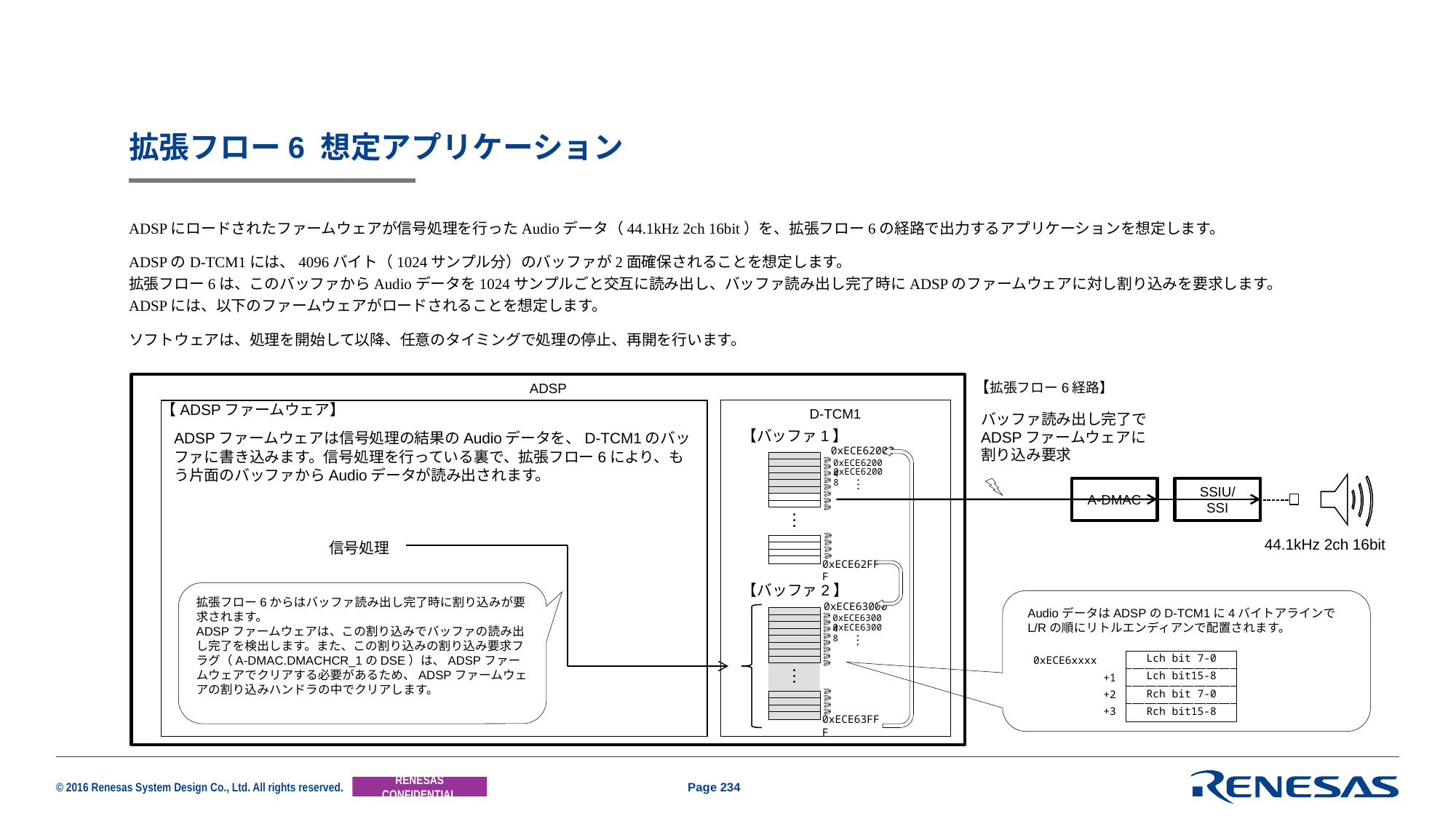

# 拡張フロー6 想定アプリケーション
ADSPにロードされたファームウェアが信号処理を行ったAudioデータ（44.1kHz 2ch 16bit）を、拡張フロー6の経路で出力するアプリケーションを想定します。
ADSPのD-TCM1には、4096バイト（1024サンプル分）のバッファが2面確保されることを想定します。
拡張フロー6は、このバッファからAudioデータを1024サンプルごと交互に読み出し、バッファ読み出し完了時にADSPのファームウェアに対し割り込みを要求します。
ADSPには、以下のファームウェアがロードされることを想定します。
ソフトウェアは、処理を開始して以降、任意のタイミングで処理の停止、再開を行います。
ADSP
 【拡張フロー6経路】
D-TCM1
【ADSPファームウェア】
バッファ読み出し完了で
ADSPファームウェアに
割り込み要求
【バッファ1】
ADSPファームウェアは信号処理の結果のAudioデータを、D-TCM1のバッファに書き込みます。信号処理を行っている裏で、拡張フロー6により、もう片面のバッファからAudioデータが読み出されます。
0xECE62000

0xECE62004

0xECE62008
…

A-DMAC
SSIU/
SSI

…

44.1kHz 2ch 16bit

信号処理

0xECE62FFF

【バッファ2】
拡張フロー6からはバッファ読み出し完了時に割り込みが要求されます。
ADSPファームウェアは、この割り込みでバッファの読み出し完了を検出します。また、この割り込みの割り込み要求フラグ（A-DMAC.DMACHCR_1のDSE）は、ADSPファームウェアでクリアする必要があるため、ADSPファームウェアの割り込みハンドラの中でクリアします。

0xECE63000
AudioデータはADSPのD-TCM1に4バイトアラインで
L/Rの順にリトルエンディアンで配置されます。

0xECE63004

0xECE63008
…

Lch bit 7-0

0xECE6xxxx
…

Lch bit15-8
+1
Rch bit 7-0
+2

+3
Rch bit15-8

0xECE63FFF
Page 234